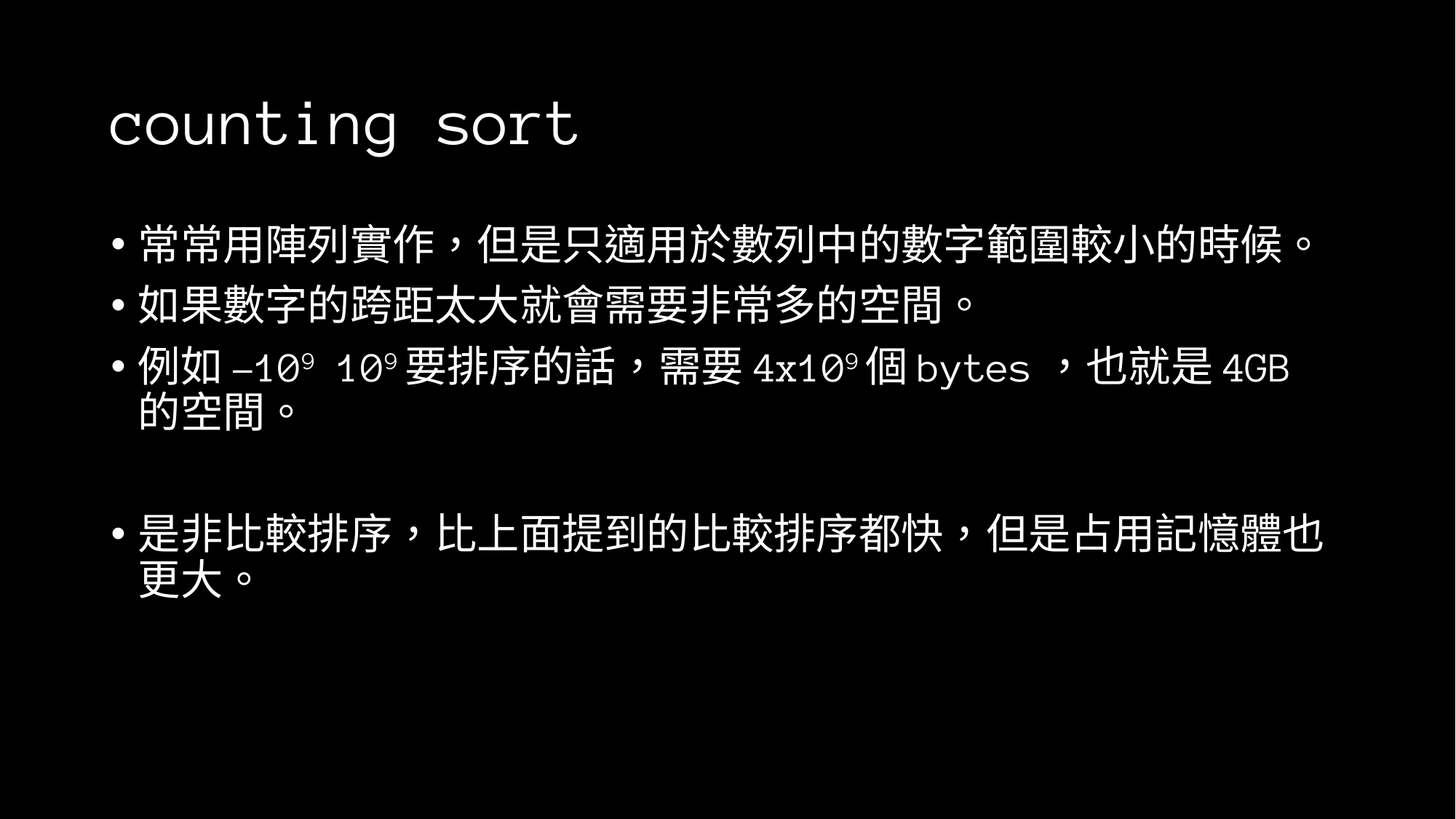

# counting sort
常常用陣列實作，但是只適用於數列中的數字範圍較小的時候。
如果數字的跨距太大就會需要非常多的空間。
例如-109 109要排序的話，需要4x109個bytes，也就是4GB的空間。

是非比較排序，比上面提到的比較排序都快，但是占用記憶體也更大。